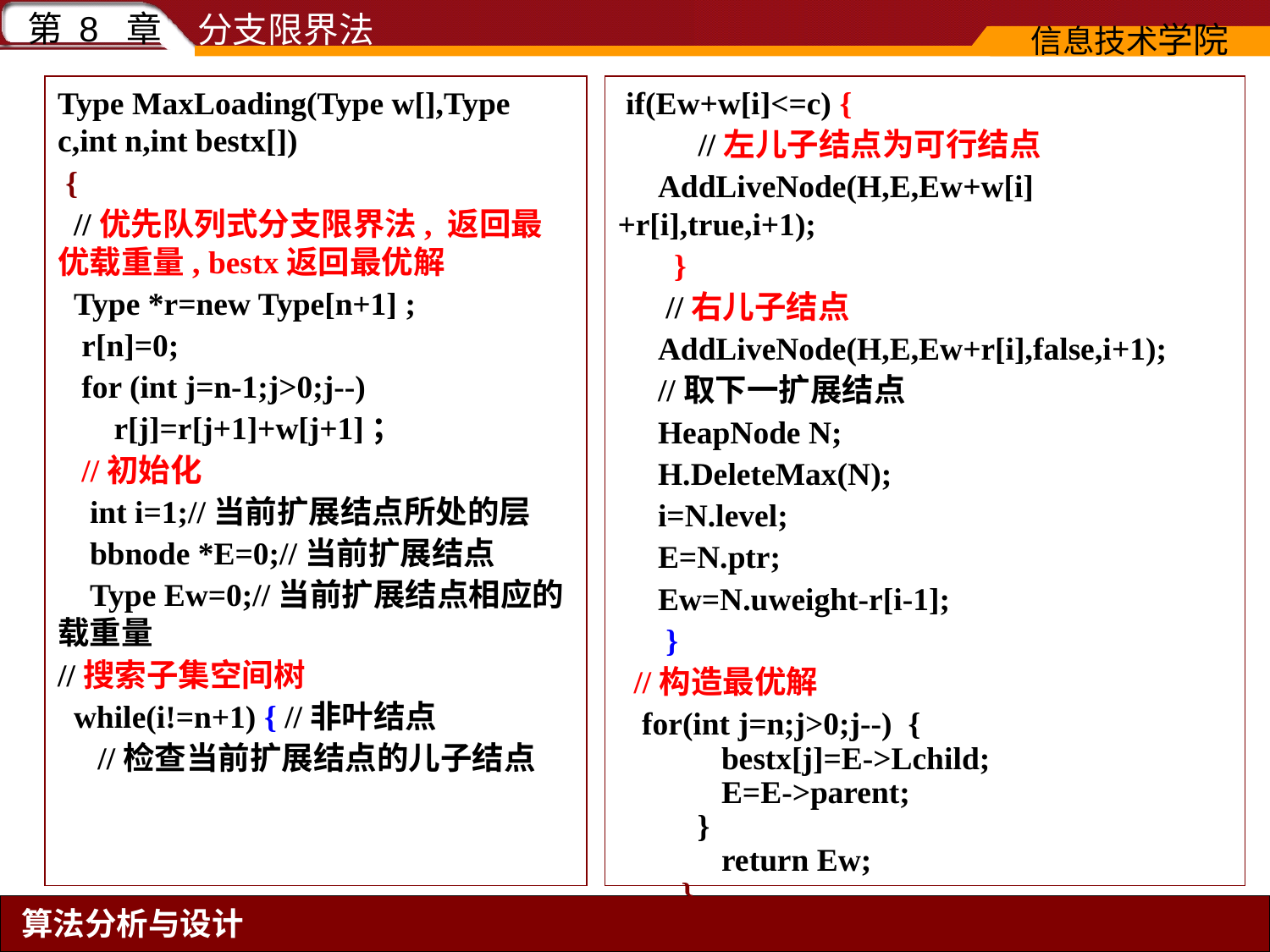

Type MaxLoading(Type w[],Type c,int n,int bestx[])
 {
  //优先队列式分支限界法, 返回最优载重量, bestx返回最优解
  Type *r=new Type[n+1] ;
   r[n]=0;
   for (int j=n-1;j>0;j--)
       r[j]=r[j+1]+w[j+1]；
   //初始化
    int i=1;//当前扩展结点所处的层
    bbnode *E=0;//当前扩展结点
    Type Ew=0;//当前扩展结点相应的载重量
//搜索子集空间树
  while(i!=n+1) { //非叶结点
     //检查当前扩展结点的儿子结点

 if(Ew+w[i]<=c) {
          //左儿子结点为可行结点
     AddLiveNode(H,E,Ew+w[i]+r[i],true,i+1);
       }
      //右儿子结点
     AddLiveNode(H,E,Ew+r[i],false,i+1);
     //取下一扩展结点
     HeapNode N;
     H.DeleteMax(N);
     i=N.level;
     E=N.ptr;
     Ew=N.uweight-r[i-1];
      }
  //构造最优解
   for(int j=n;j>0;j--)  {
     bestx[j]=E->Lchild;
     E=E->parent;
  }
     return Ew;
}